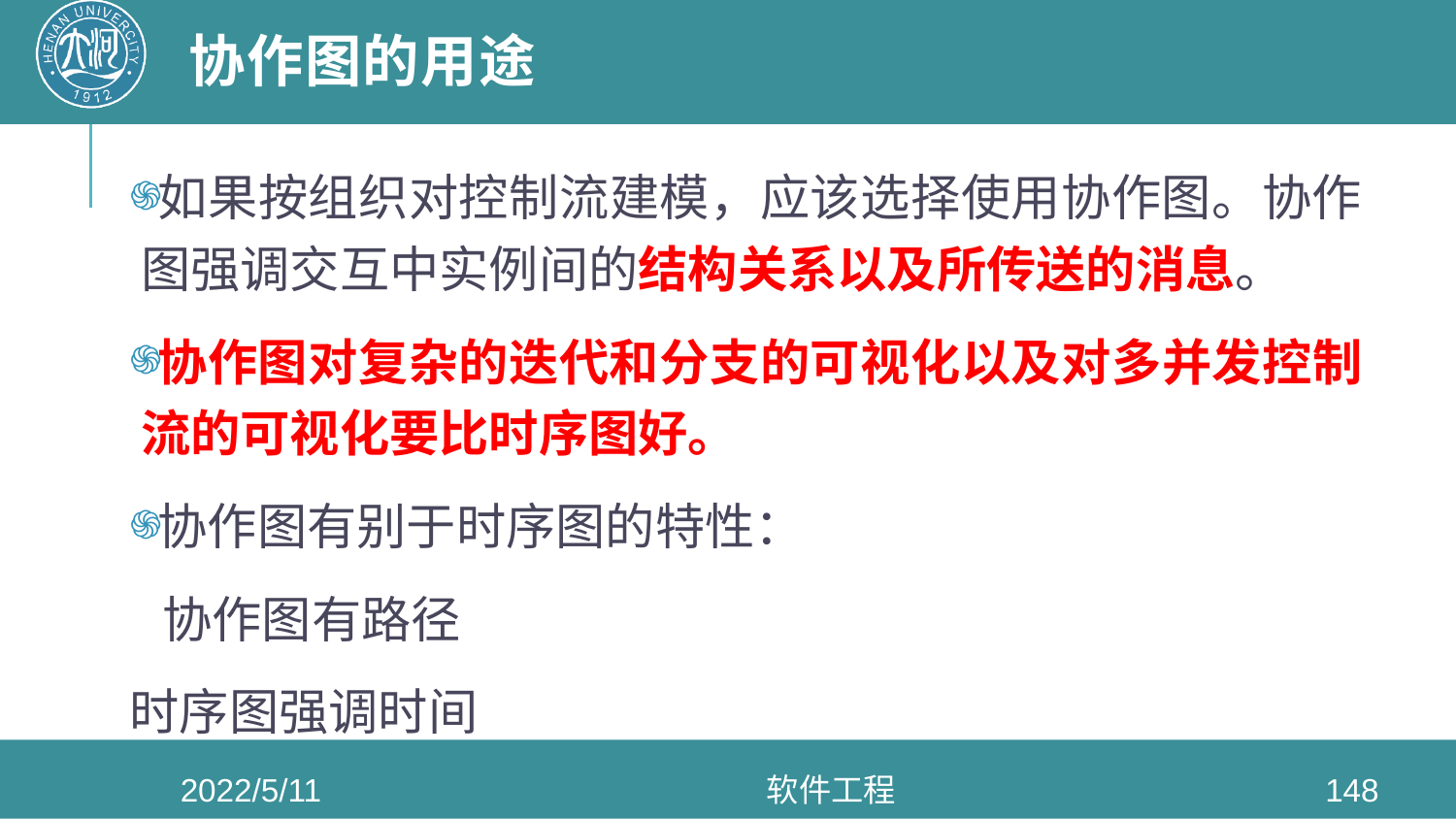

# 协作图的用途
如果按组织对控制流建模，应该选择使用协作图。协作图强调交互中实例间的结构关系以及所传送的消息。
协作图对复杂的迭代和分支的可视化以及对多并发控制流的可视化要比时序图好。
协作图有别于时序图的特性：
  协作图有路径
时序图强调时间
2022/5/11
软件工程
148